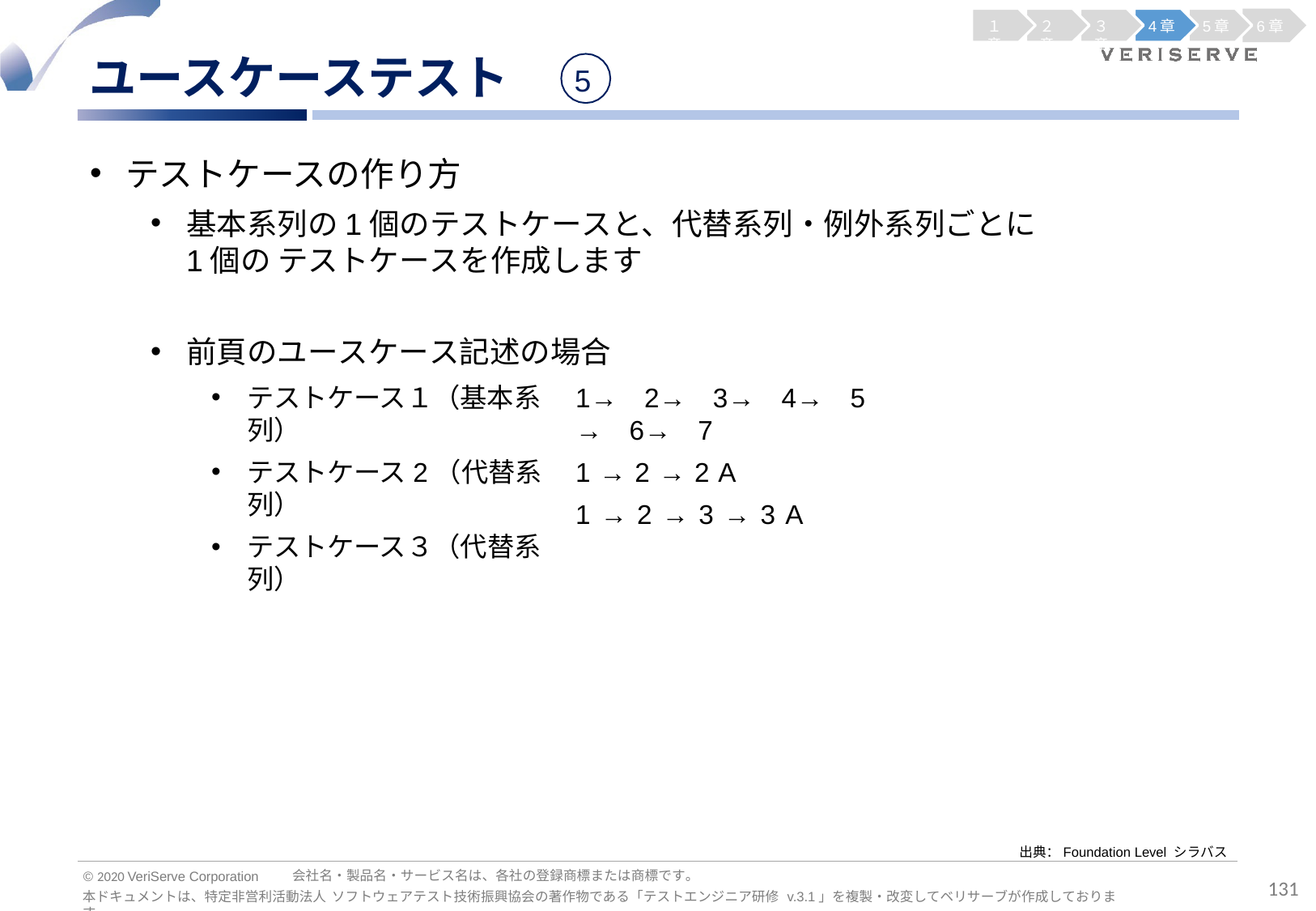

１章
２章
３章
4章
5章
6章
ユースケーステスト

テストケースの作り方

5
基本系列の1個のテストケースと、代替系列・例外系列ごとに1個の テストケースを作成します

前頁のユースケース記述の場合
テストケース１（基本系列）
テストケース2（代替系列）
テストケース３（代替系列）
1→2→3→4→5→6→7
1→2→2A
1→2→3→3A
出典：Foundation Level シラバス
会社名・製品名・サービス名は、各社の登録商標または商標です。
© 2020 VeriServe Corporation
131
本ドキュメントは、特定非営利活動法人 ソフトウェアテスト技術振興協会の著作物である「テストエンジニア研修 v.3.1」を複製・改変してベリサーブが作成しております。